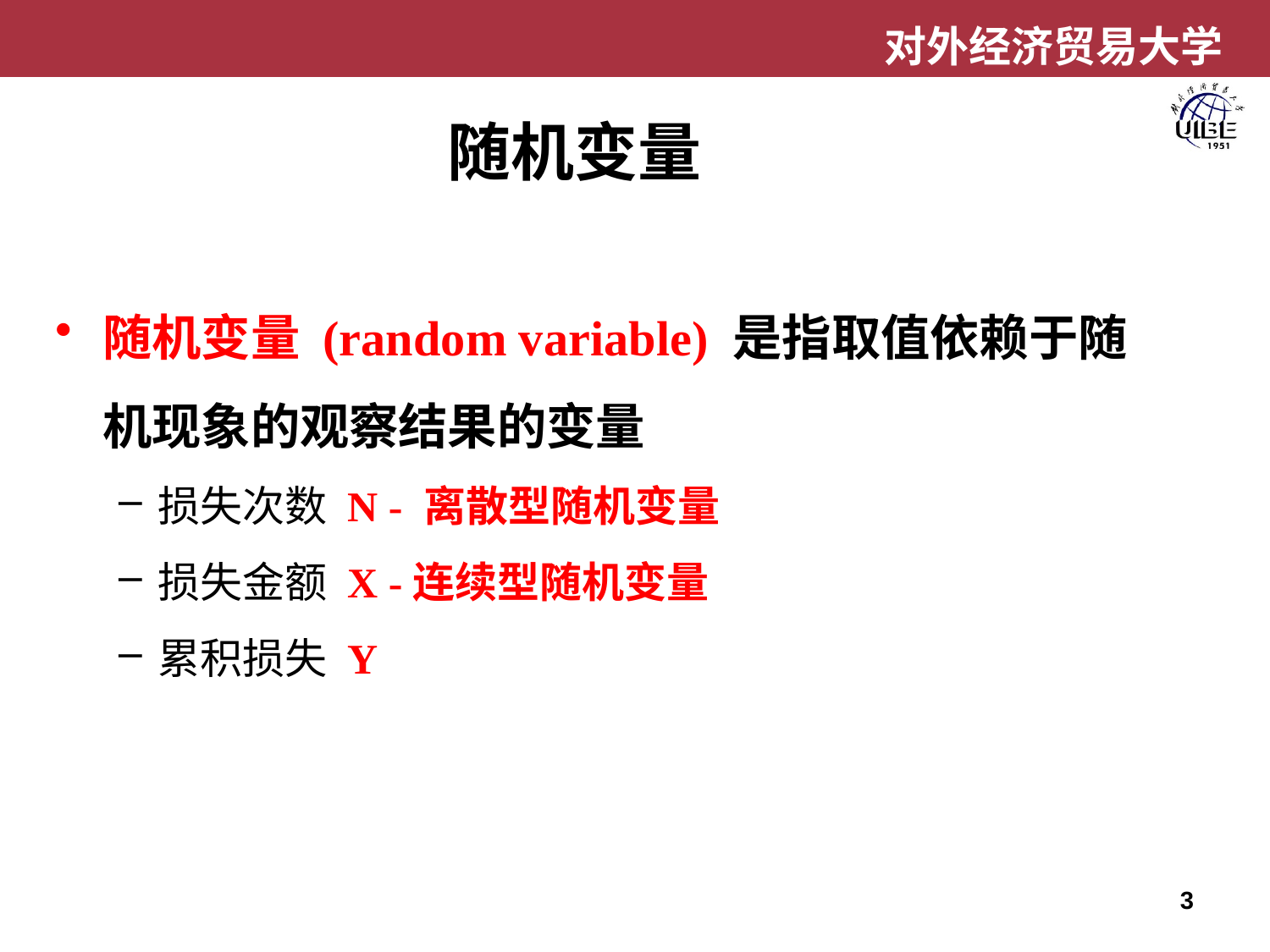

# 随机变量
随机变量 (random variable) 是指取值依赖于随机现象的观察结果的变量
损失次数 N - 离散型随机变量
损失金额 X -连续型随机变量
累积损失 Y
3